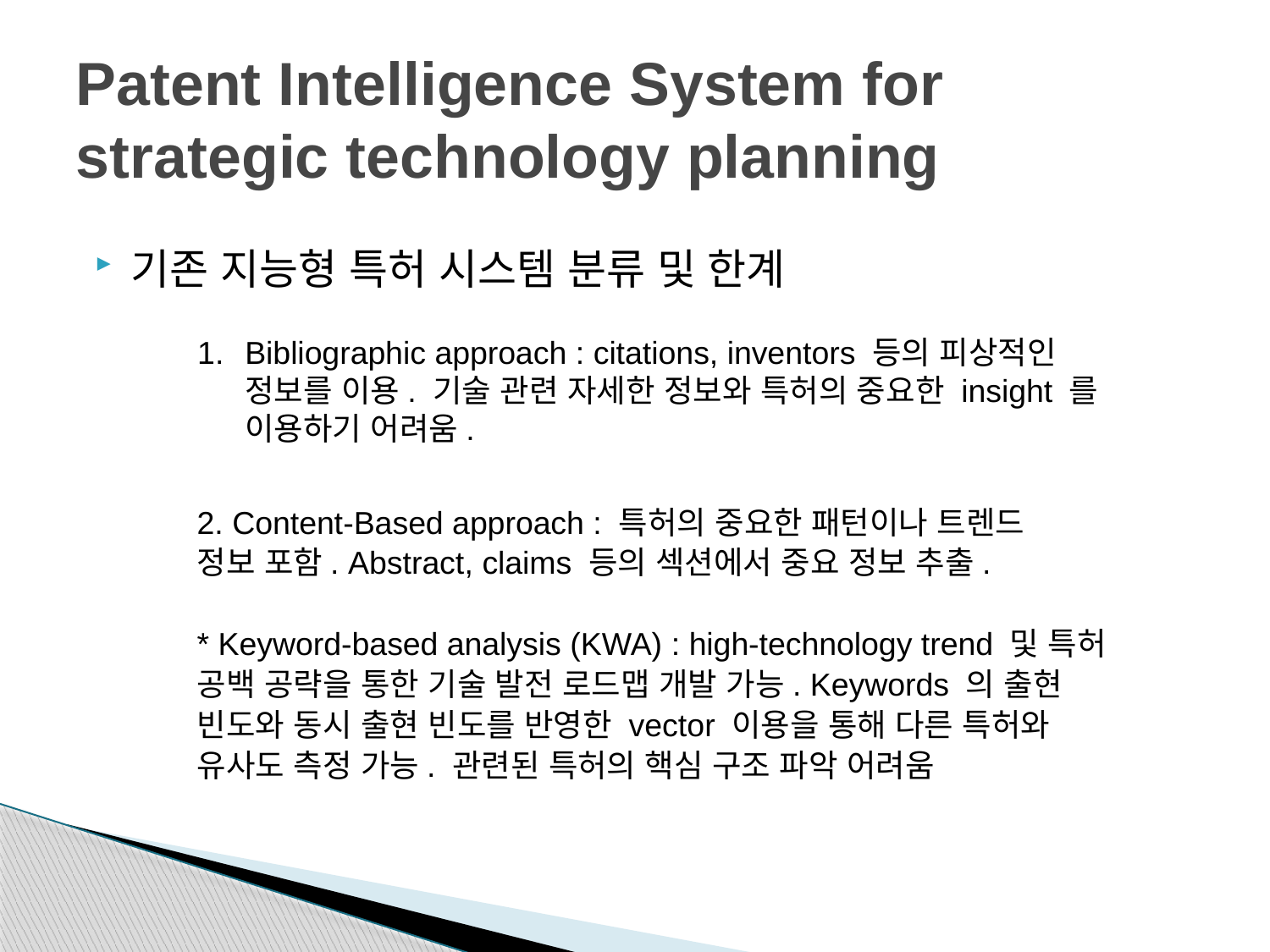

# Patent Intelligence System for strategic technology planning
기존 지능형 특허 시스템 분류 및 한계
Bibliographic approach : citations, inventors 등의 피상적인 정보를 이용. 기술 관련 자세한 정보와 특허의 중요한 insight 를 이용하기 어려움.
2. Content-Based approach : 특허의 중요한 패턴이나 트렌드        정보 포함. Abstract, claims 등의 섹션에서 중요 정보 추출.

* Keyword-based analysis (KWA) : high-technology trend 및 특허 공백 공략을 통한 기술 발전 로드맵 개발 가능. Keywords 의 출현 빈도와 동시 출현 빈도를 반영한 vector 이용을 통해 다른 특허와 유사도 측정 가능. 관련된 특허의 핵심 구조 파악 어려움